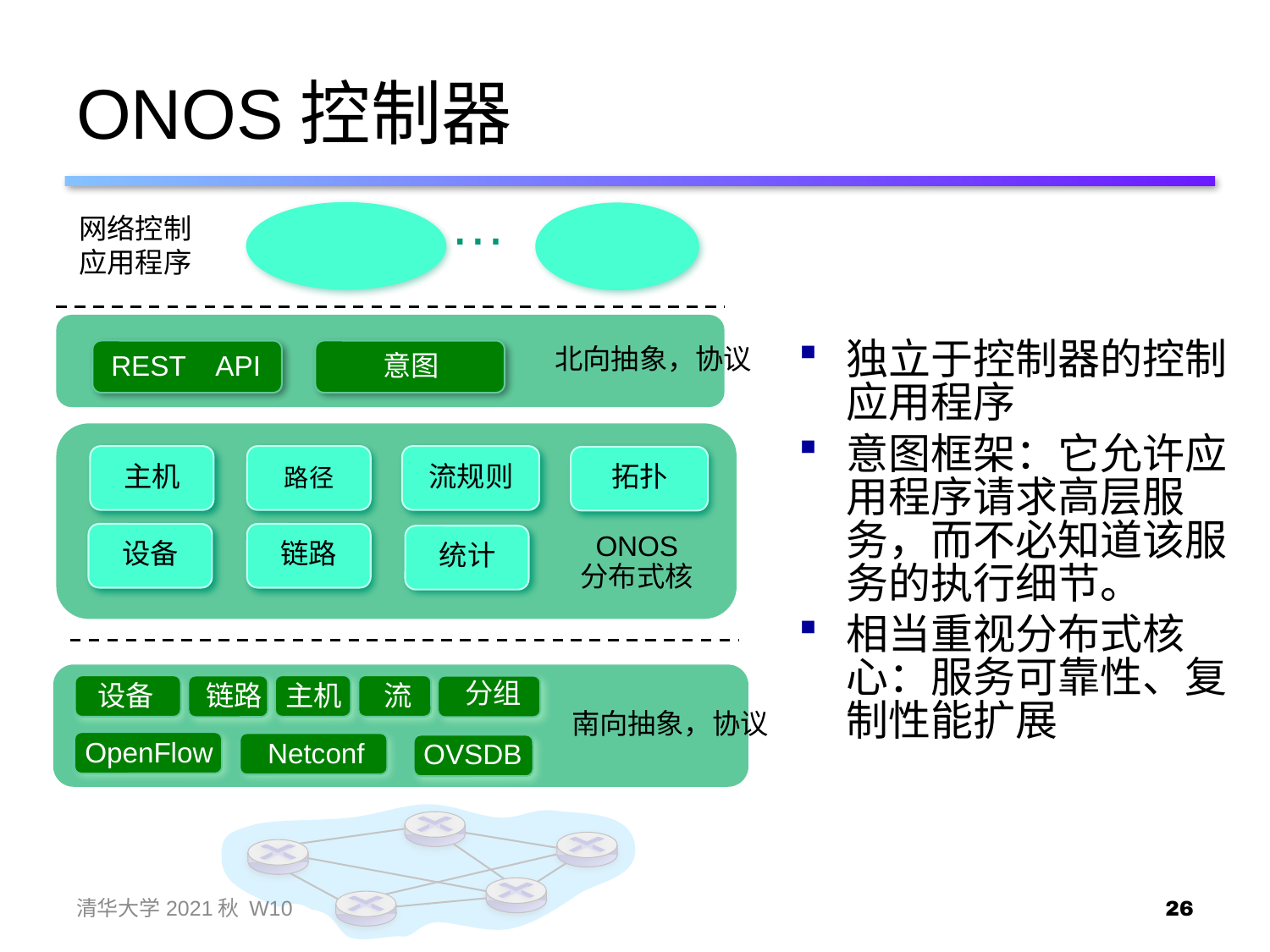

# ONOS控制器

…
网络控制
应用程序

独立于控制器的控制应用程序
意图框架：它允许应用程序请求高层服务，而不必知道该服务的执行细节。
相当重视分布式核心：服务可靠性、复制性能扩展
北向抽象，协议

REST    API

意图

主机

路径

流规则

拓扑

设备

链路

统计
ONOS
分布式核

分组

链路

主机

流

设备

南向抽象，协议
OpenFlow

Netconf

OVSDB

清华大学2021秋 W10
26